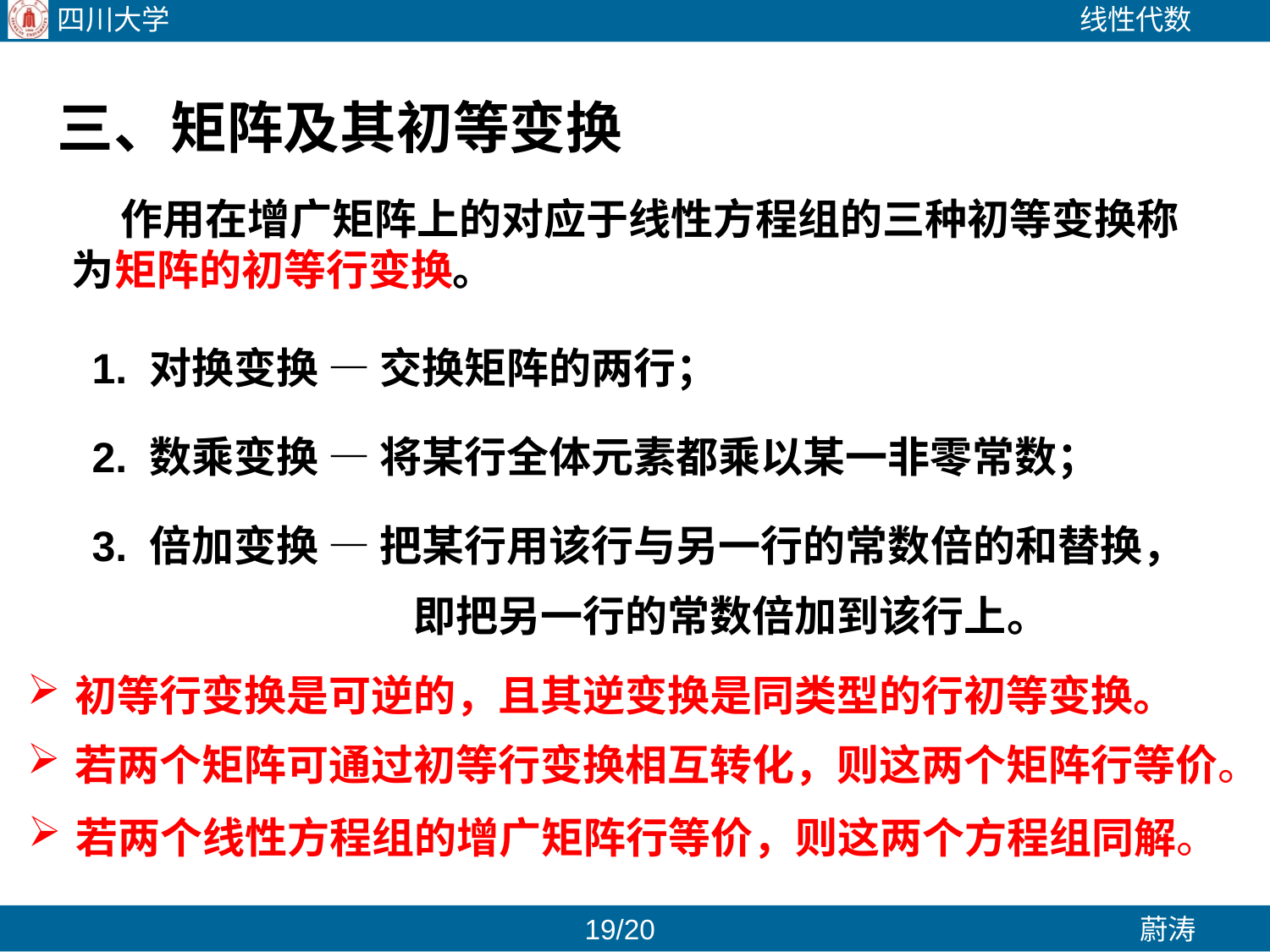

三、矩阵及其初等变换
    作用在增广矩阵上的对应于线性方程组的三种初等变换称为矩阵的初等行变换。
1. 对换变换 — 交换矩阵的两行；
2. 数乘变换 — 将某行全体元素都乘以某一非零常数；
3. 倍加变换 — 把某行用该行与另一行的常数倍的和替换，
即把另一行的常数倍加到该行上。
初等行变换是可逆的，且其逆变换是同类型的行初等变换。
若两个矩阵可通过初等行变换相互转化，则这两个矩阵行等价。
若两个线性方程组的增广矩阵行等价，则这两个方程组同解。
19/20